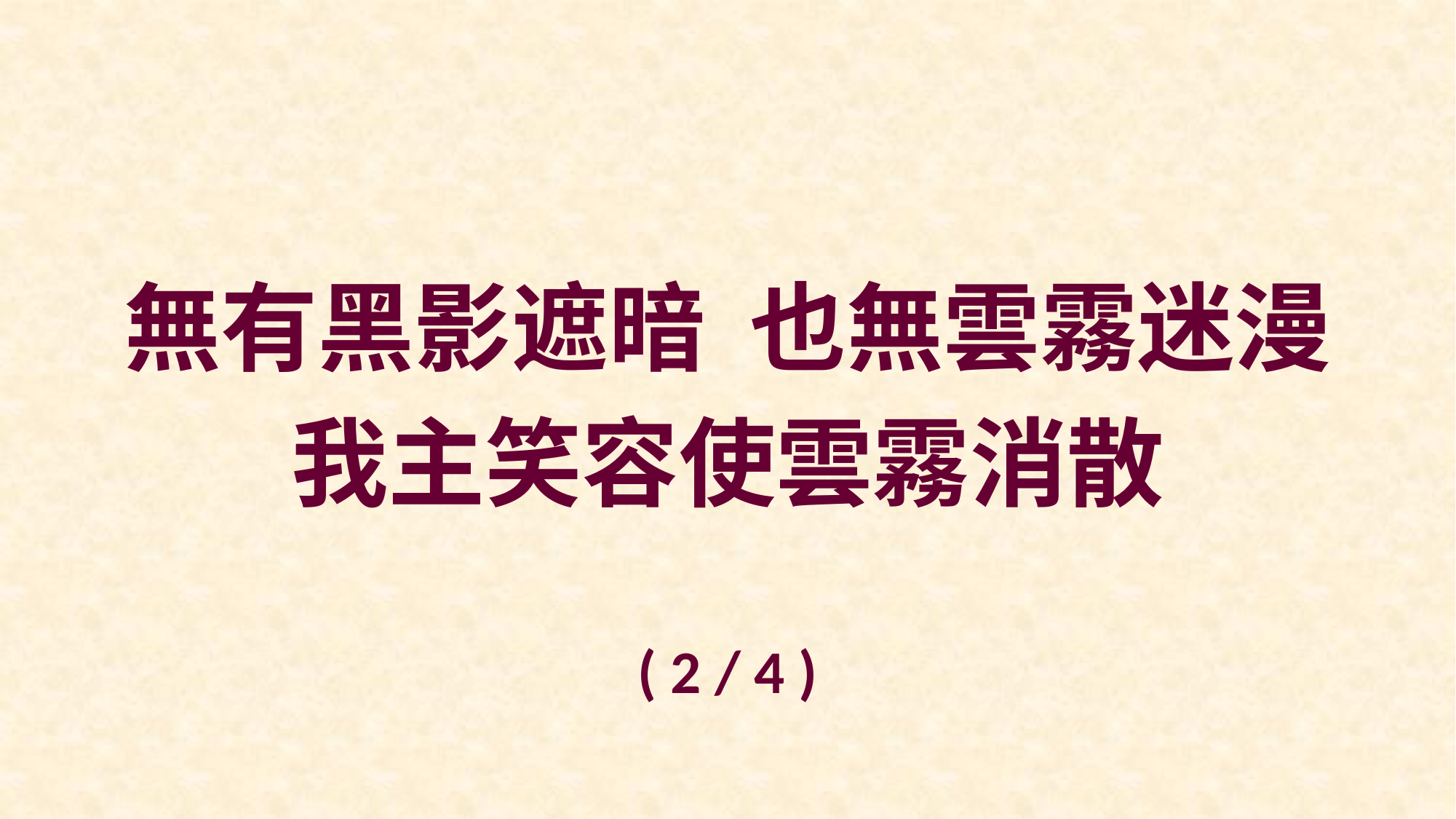

無有黑影遮暗  也無雲霧迷漫
我主笑容使雲霧消散
( 2 / 4 )